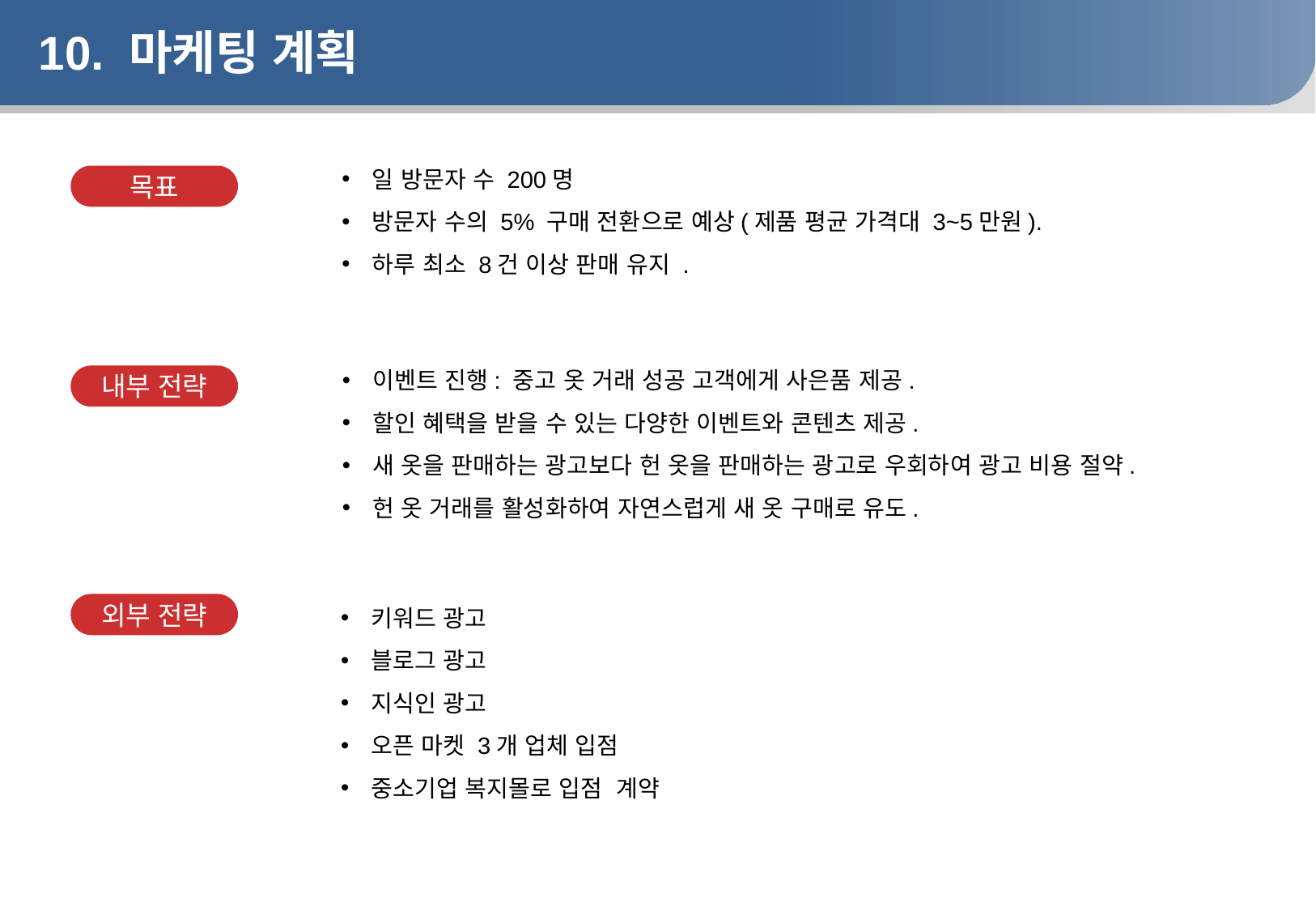

# 10. 마케팅 계획
일 방문자 수 200명
방문자 수의 5% 구매 전환으로 예상(제품 평균 가격대 3~5만원).
하루 최소 8건 이상 판매 유지 .
목표
이벤트 진행: 중고 옷 거래 성공 고객에게 사은품 제공.
할인 혜택을 받을 수 있는 다양한 이벤트와 콘텐츠 제공.
새 옷을 판매하는 광고보다 헌 옷을 판매하는 광고로 우회하여 광고 비용 절약.
헌 옷 거래를 활성화하여 자연스럽게 새 옷 구매로 유도.
내부 전략
키워드 광고
블로그 광고
지식인 광고
오픈 마켓 3개 업체 입점
중소기업 복지몰로 입점  계약
외부 전략